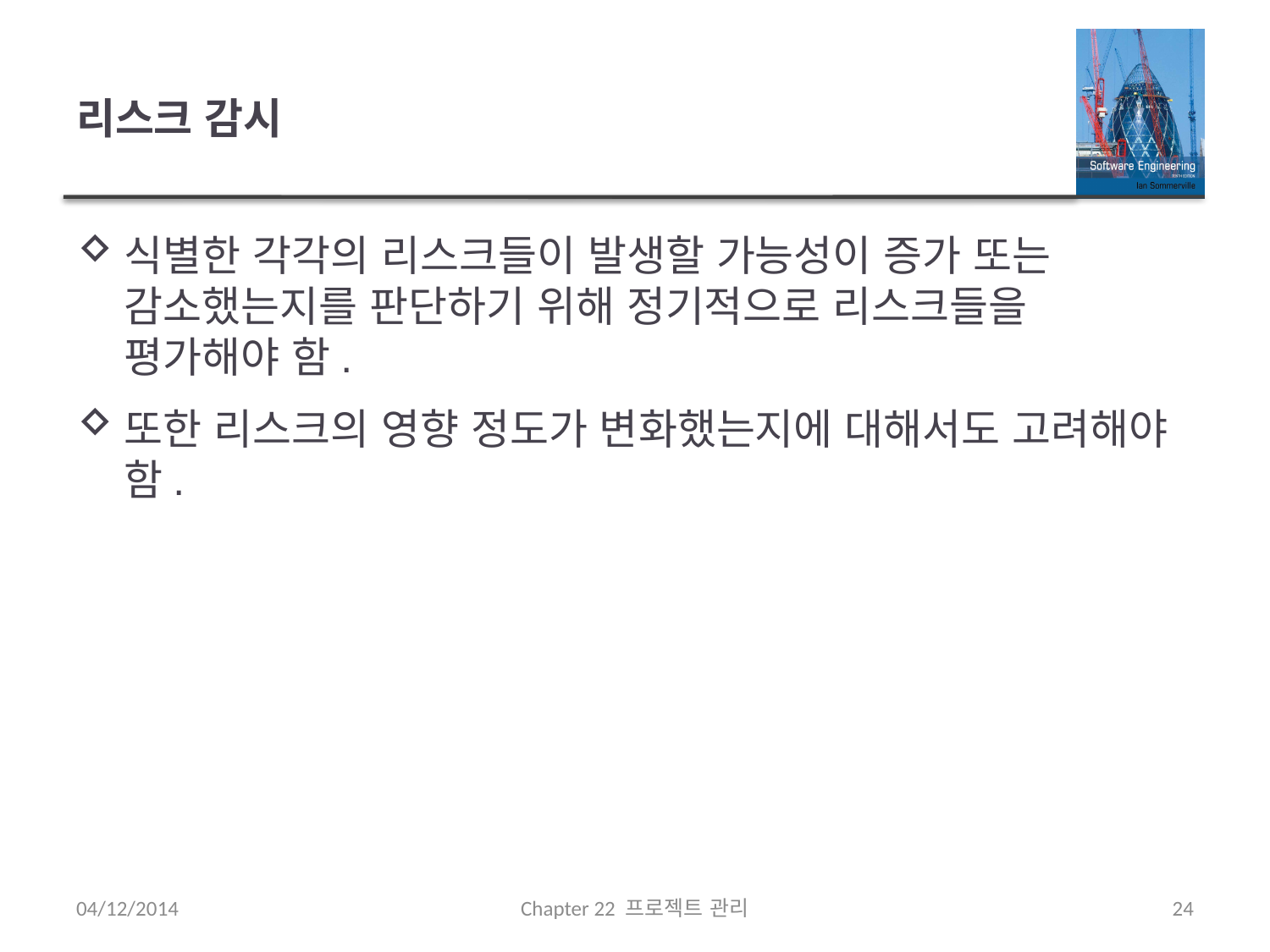

# 리스크 감시
식별한 각각의 리스크들이 발생할 가능성이 증가 또는 감소했는지를 판단하기 위해 정기적으로 리스크들을 평가해야 함.
또한 리스크의 영향 정도가 변화했는지에 대해서도 고려해야 함.
04/12/2014
Chapter 22 프로젝트 관리
24